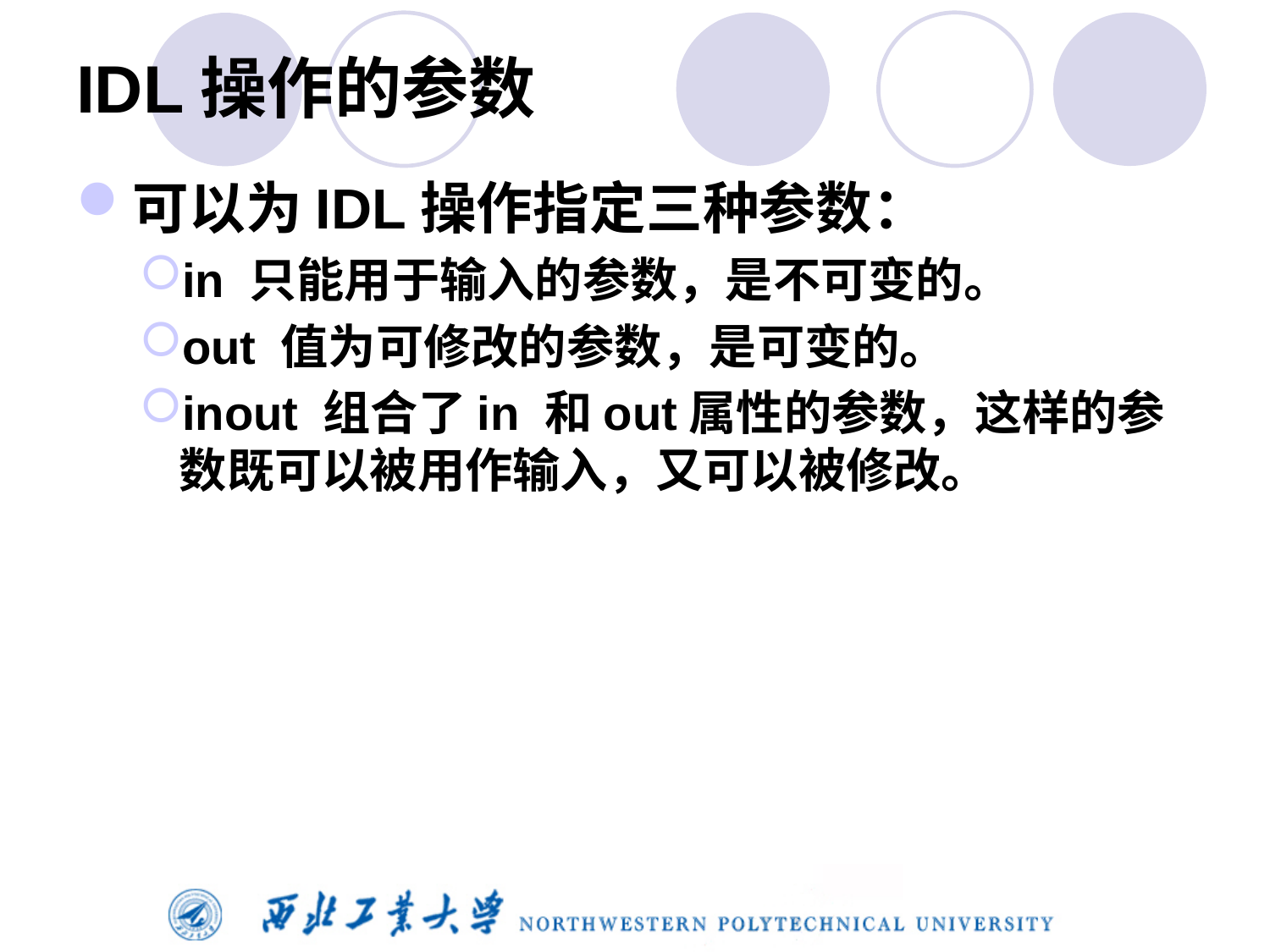

# IDL操作的参数
可以为IDL操作指定三种参数：
in 只能用于输入的参数，是不可变的。
out 值为可修改的参数，是可变的。
inout 组合了in 和out属性的参数，这样的参数既可以被用作输入，又可以被修改。